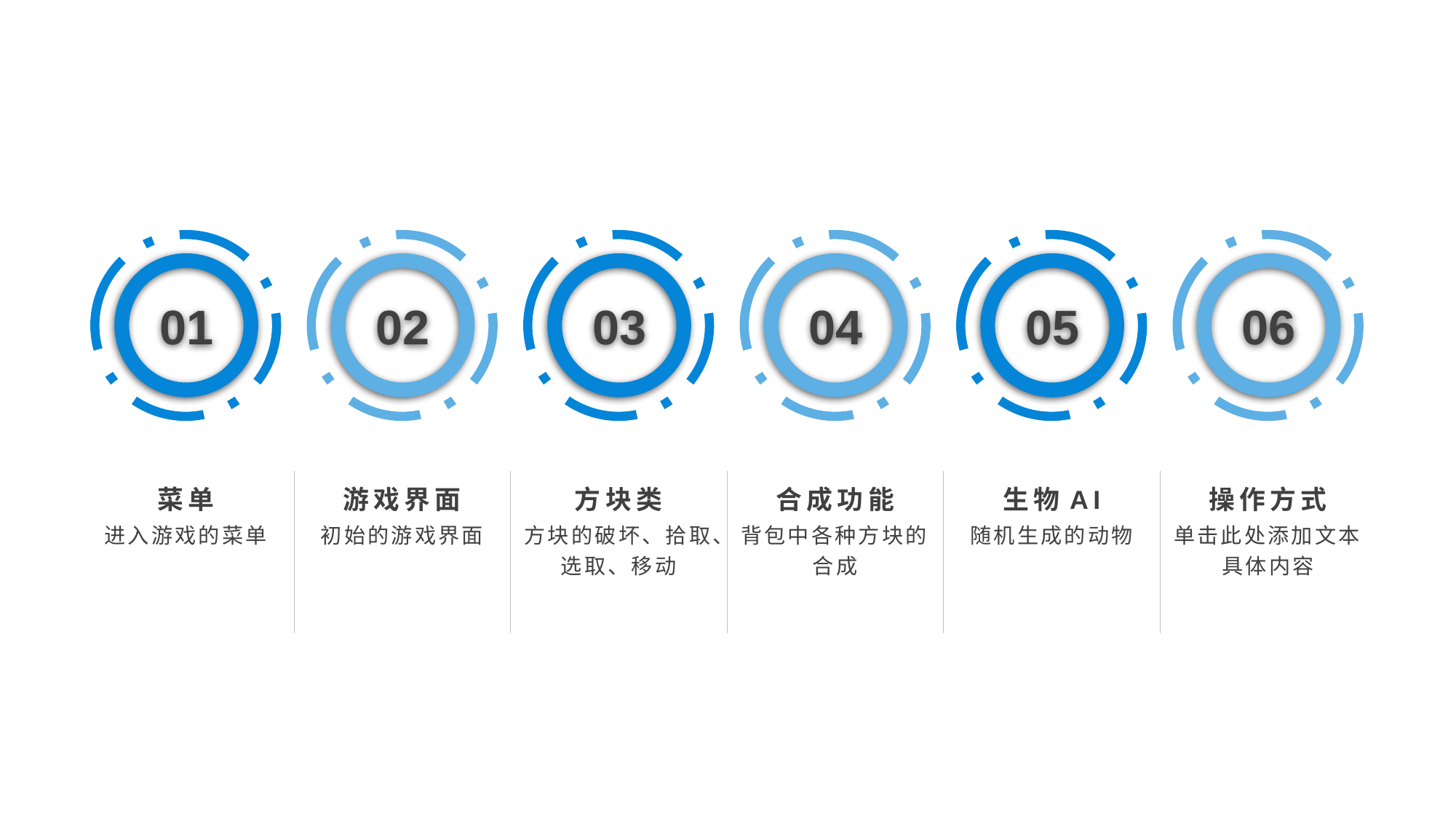

01
02
03
04
05
06
菜单
游戏界面
方块类
合成功能
生物AI
操作方式
进入游戏的菜单
初始的游戏界面
方块的破坏、拾取、选取、移动
背包中各种方块的合成
随机生成的动物
单击此处添加文本具体内容